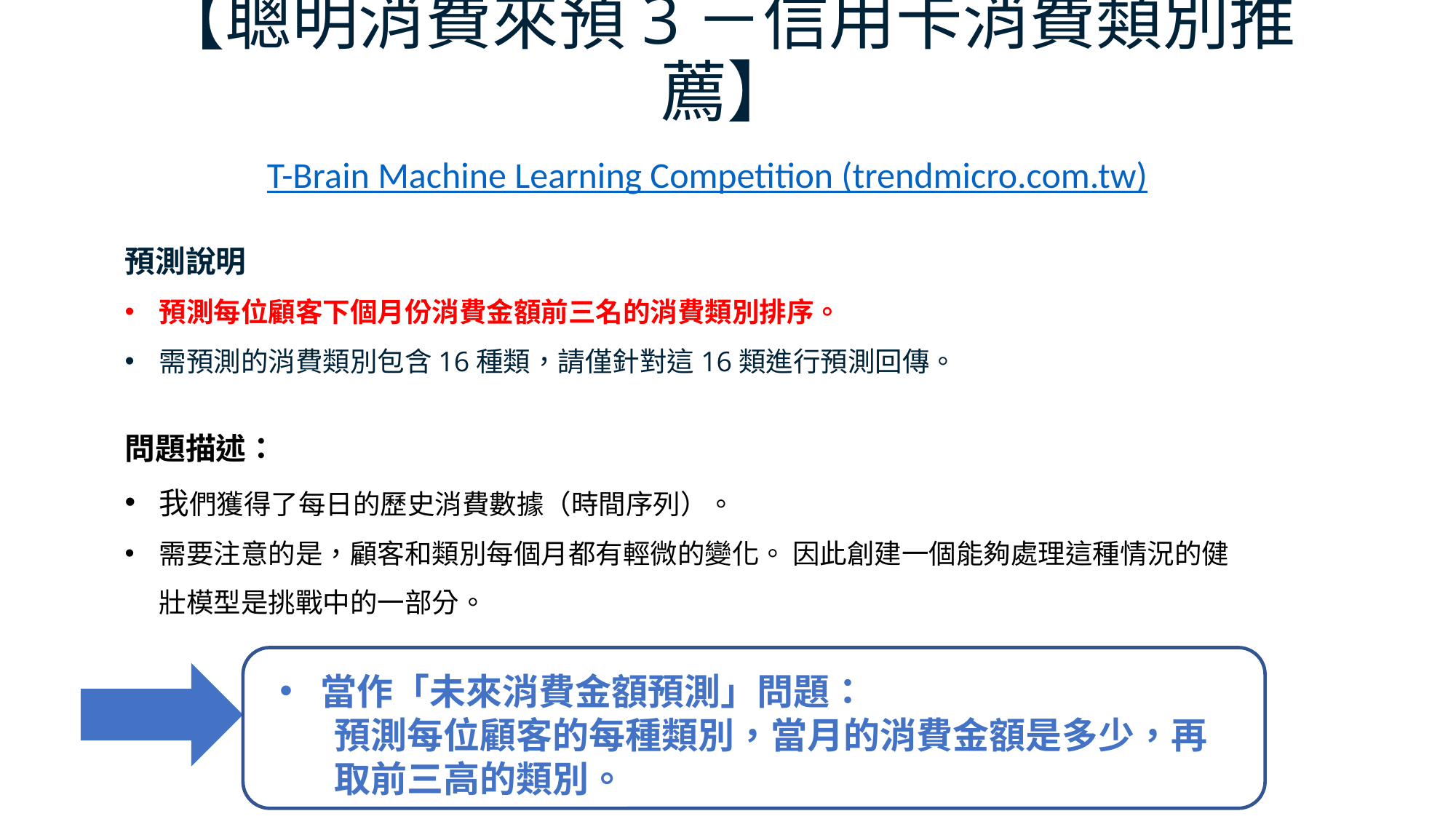

# 【聰明消費來預3－信用卡消費類別推薦】
T-Brain Machine Learning Competition (trendmicro.com.tw)
預測說明
預測每位顧客下個月份消費金額前三名的消費類別排序。
需預測的消費類別包含16種類，請僅針對這16類進行預測回傳。
問題描述：
我們獲得了每日的歷史消費數據（時間序列）。
需要注意的是，顧客和類別每個月都有輕微的變化。 因此創建一個能夠處理這種情況的健壯模型是挑戰中的一部分。

當作「未來消費金額預測」問題：
預測每位顧客的每種類別，當月的消費金額是多少，再取前三高的類別。